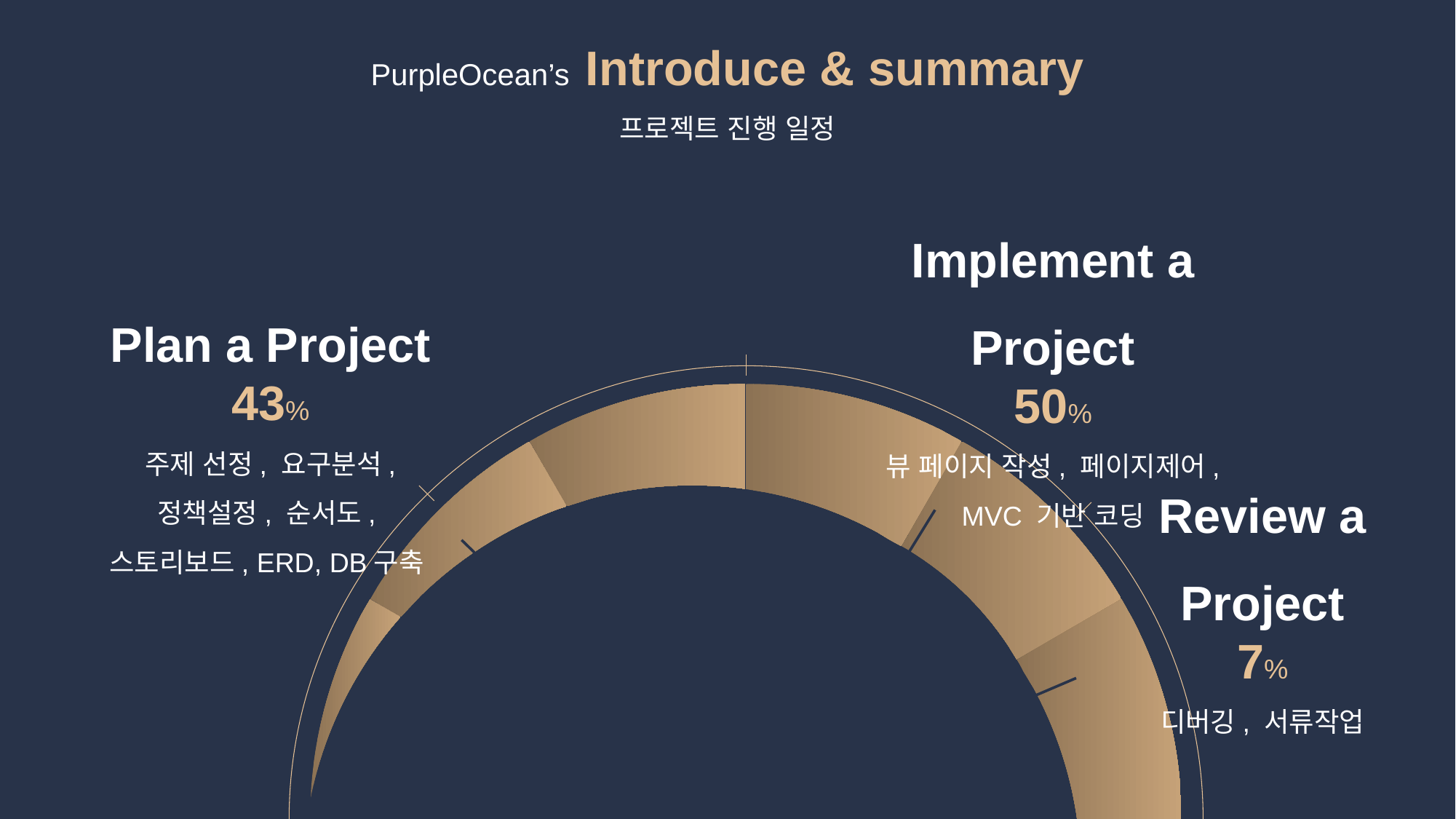

PurpleOcean’s  Introduce & summary
프로젝트 진행 일정

Implement a Project
50%
뷰 페이지 작성, 페이지제어, MVC 기반 코딩
Plan a Project
43%
주제 선정, 요구분석, 정책설정, 순서도,
스토리보드, ERD, DB구축

Review a Project
7%
디버깅, 서류작업